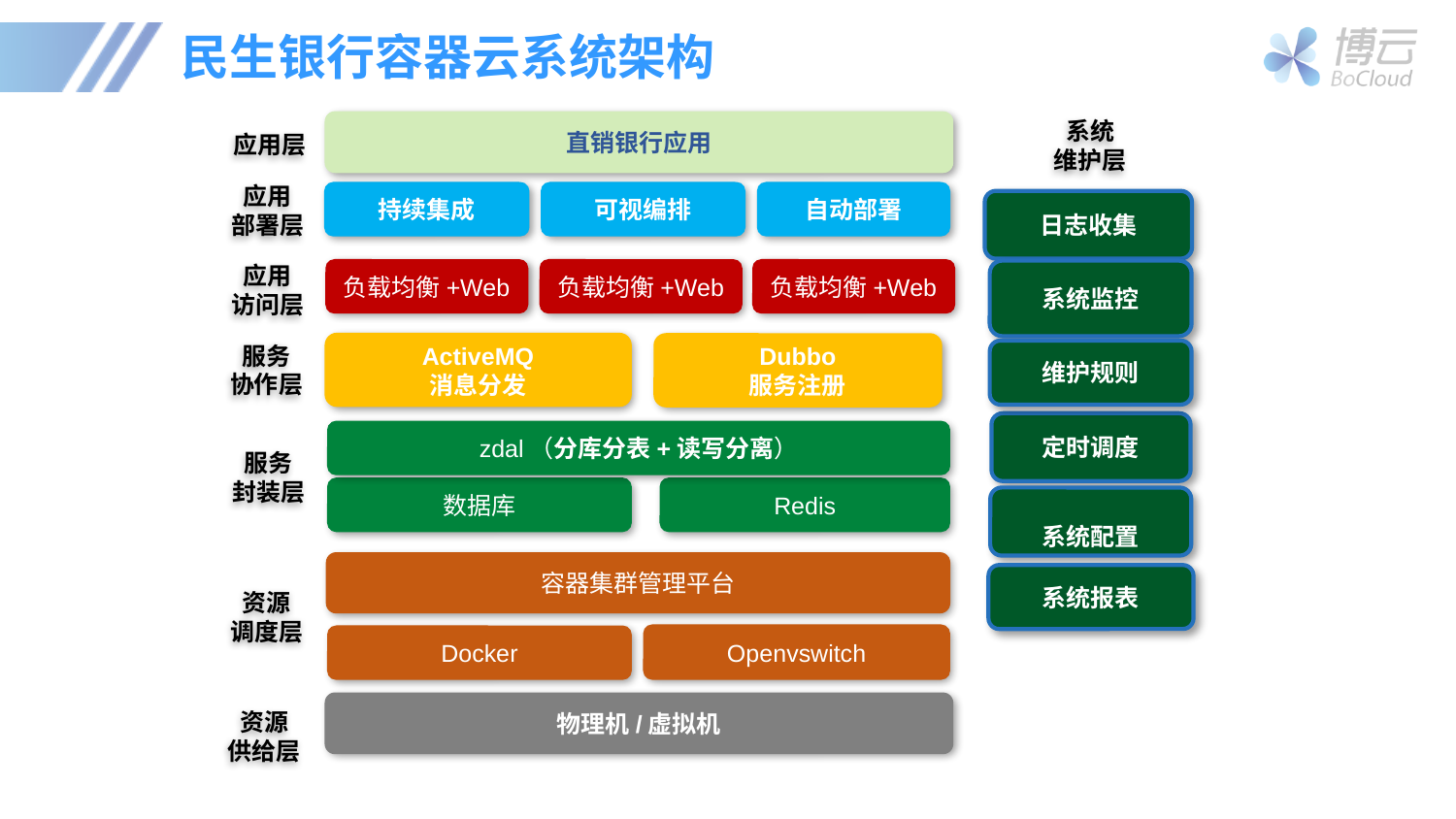

民生银行容器云系统架构
系统
维护层

持续集成
可视编排
自动部署

负载均衡+Web
负载均衡+Web
负载均衡+Web

ActiveMQ
消息分发
存储服务

zdal（分库分表+读写分离）
数据库
Redis

容器集群管理平台
Openvswitch
Docker

物理机/虚拟机
直销银行应用
应用层
应用
部署层

日志收集
应用
访问层
系统监控
Dubbo
服务注册
服务
协作层
维护规则
定时调度
服务
封装层

系统配置
系统报表
资源
调度层
资源
供给层